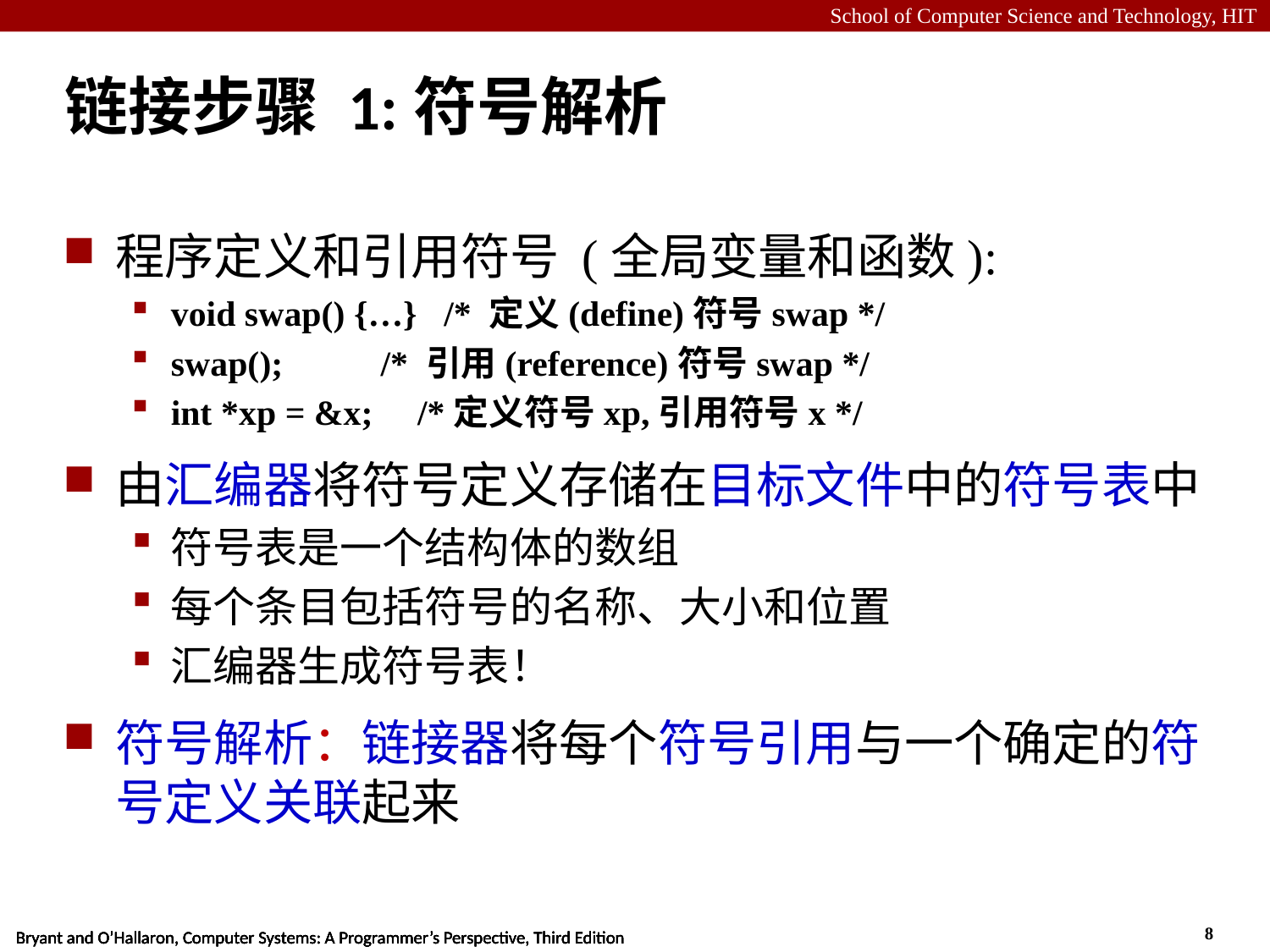

# 链接步骤 1:符号解析
程序定义和引用符号 (全局变量和函数):
void swap() {…}   /* 定义(define)符号swap */
swap();           /* 引用(reference)符号swap */
int *xp = &x;     /*定义符号xp,引用符号x */
由汇编器将符号定义存储在目标文件中的符号表中
符号表是一个结构体的数组
每个条目包括符号的名称、大小和位置
汇编器生成符号表！
符号解析：链接器将每个符号引用与一个确定的符号定义关联起来